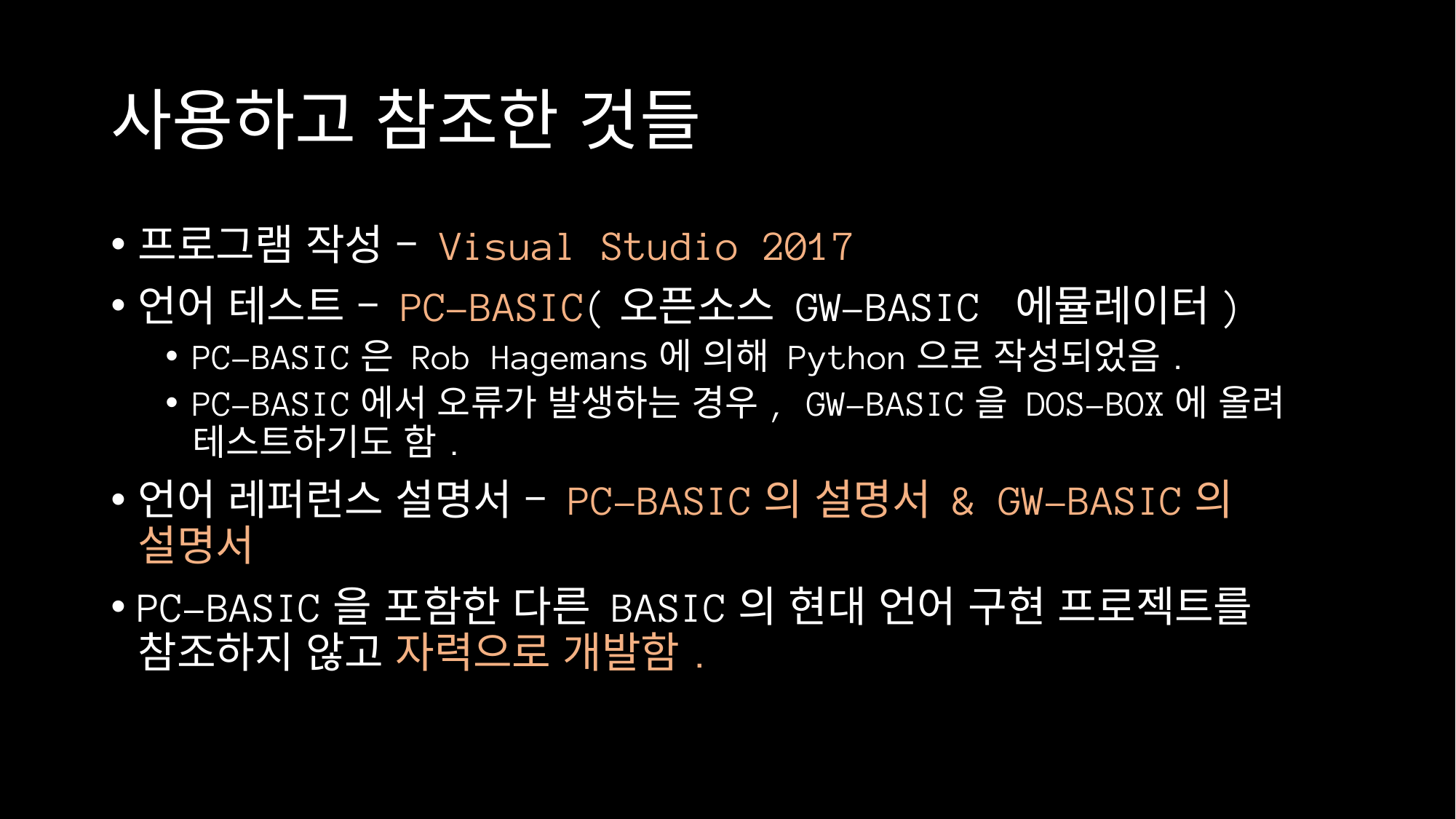

# 사용하고 참조한 것들
프로그램 작성 – Visual Studio 2017
언어 테스트 – PC-BASIC(오픈소스 GW-BASIC 에뮬레이터)
PC-BASIC은 Rob Hagemans에 의해 Python으로 작성되었음.
PC-BASIC에서 오류가 발생하는 경우, GW-BASIC을 DOS-BOX에 올려 테스트하기도 함.
언어 레퍼런스 설명서 – PC-BASIC의 설명서 & GW-BASIC의 설명서
PC-BASIC을 포함한 다른 BASIC의 현대 언어 구현 프로젝트를 참조하지 않고 자력으로 개발함.